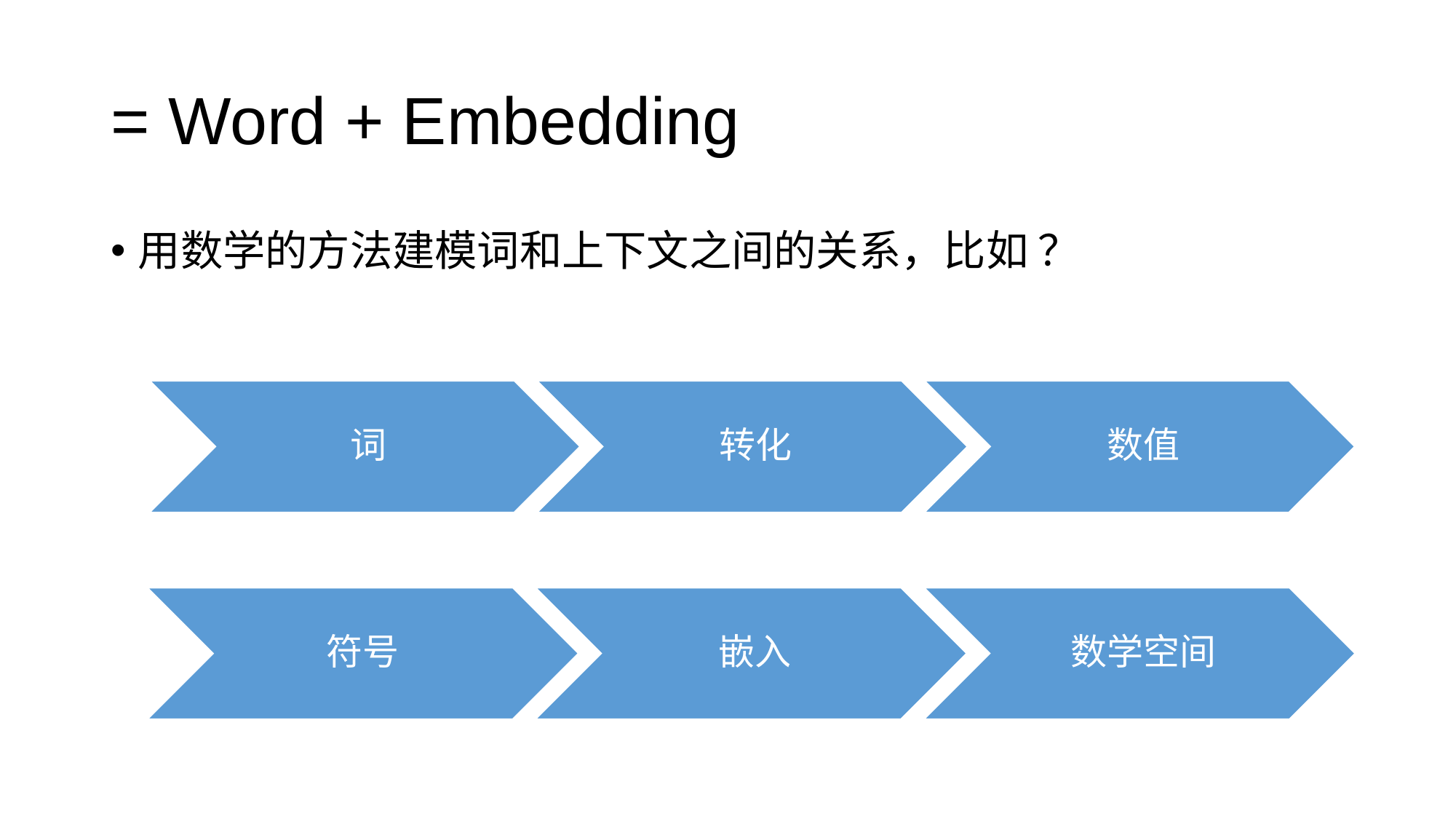

# = Word + Embedding
用数学的方法建模词和上下文之间的关系，比如 ？
词
转化
数值
符号
嵌入
数学空间